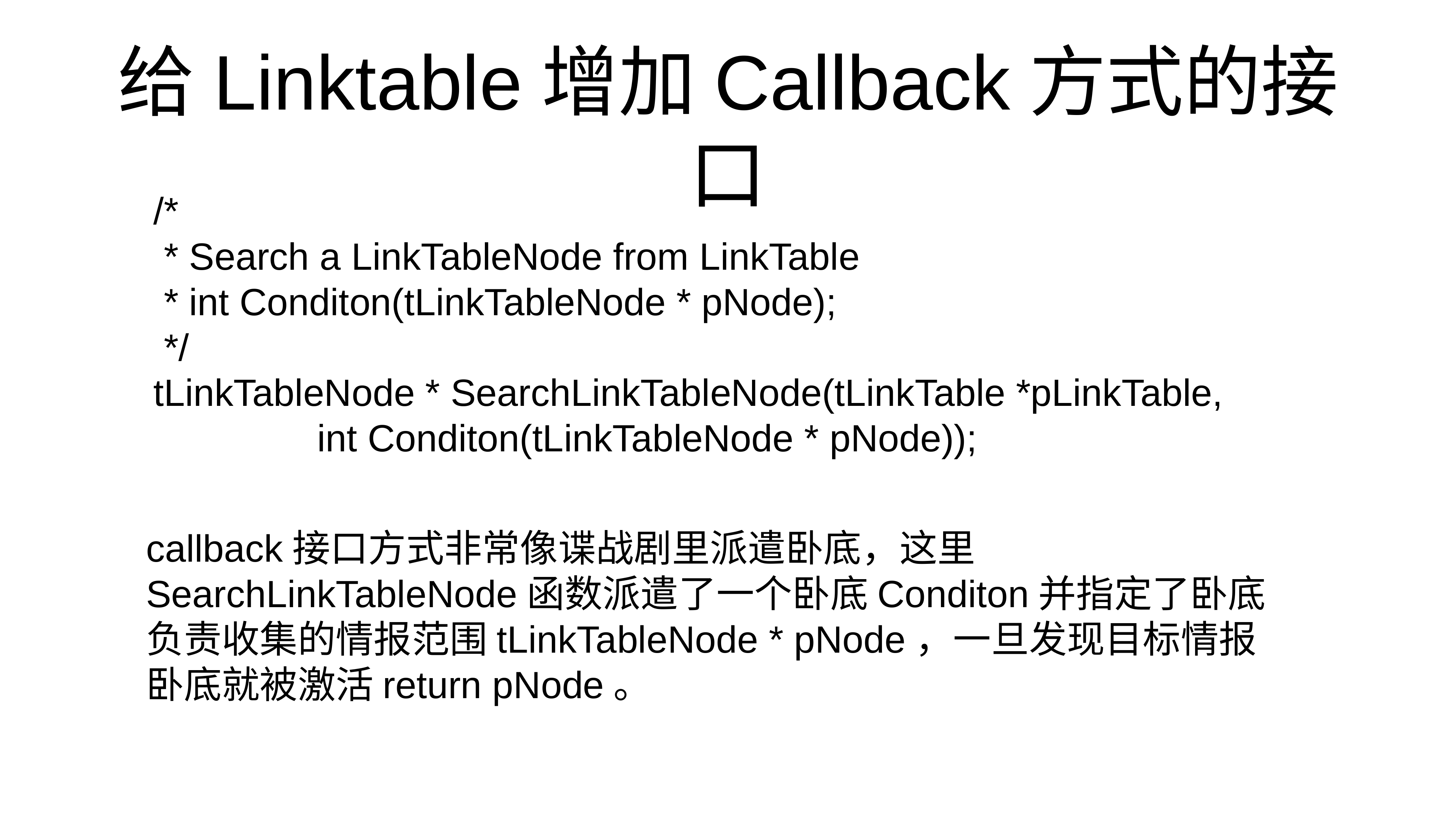

# 给Linktable增加Callback方式的接口
/*
 * Search a LinkTableNode from LinkTable
 * int Conditon(tLinkTableNode * pNode);
 */
tLinkTableNode * SearchLinkTableNode(tLinkTable *pLinkTable,
int Conditon(tLinkTableNode * pNode));
callback接口方式非常像谍战剧里派遣卧底，这里SearchLinkTableNode函数派遣了一个卧底Conditon并指定了卧底负责收集的情报范围tLinkTableNode * pNode，一旦发现目标情报卧底就被激活return pNode。